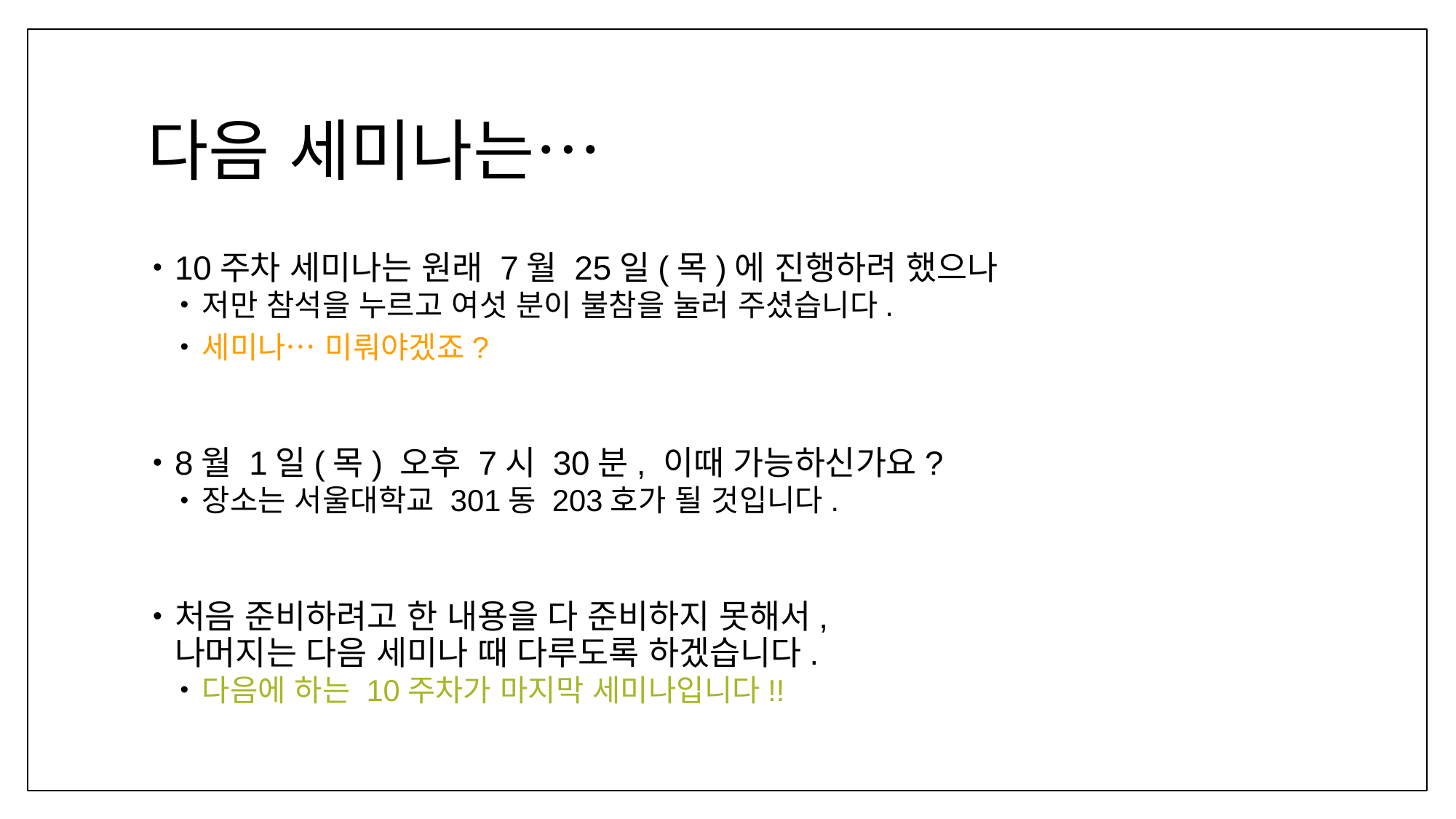

# 다음 세미나는…
10주차 세미나는 원래 7월 25일(목)에 진행하려 했으나
저만 참석을 누르고 여섯 분이 불참을 눌러 주셨습니다.
세미나… 미뤄야겠죠?

8월 1일(목) 오후 7시 30분, 이때 가능하신가요?
장소는 서울대학교 301동 203호가 될 것입니다.

처음 준비하려고 한 내용을 다 준비하지 못해서,
나머지는 다음 세미나 때 다루도록 하겠습니다.
다음에 하는 10주차가 마지막 세미나입니다!!